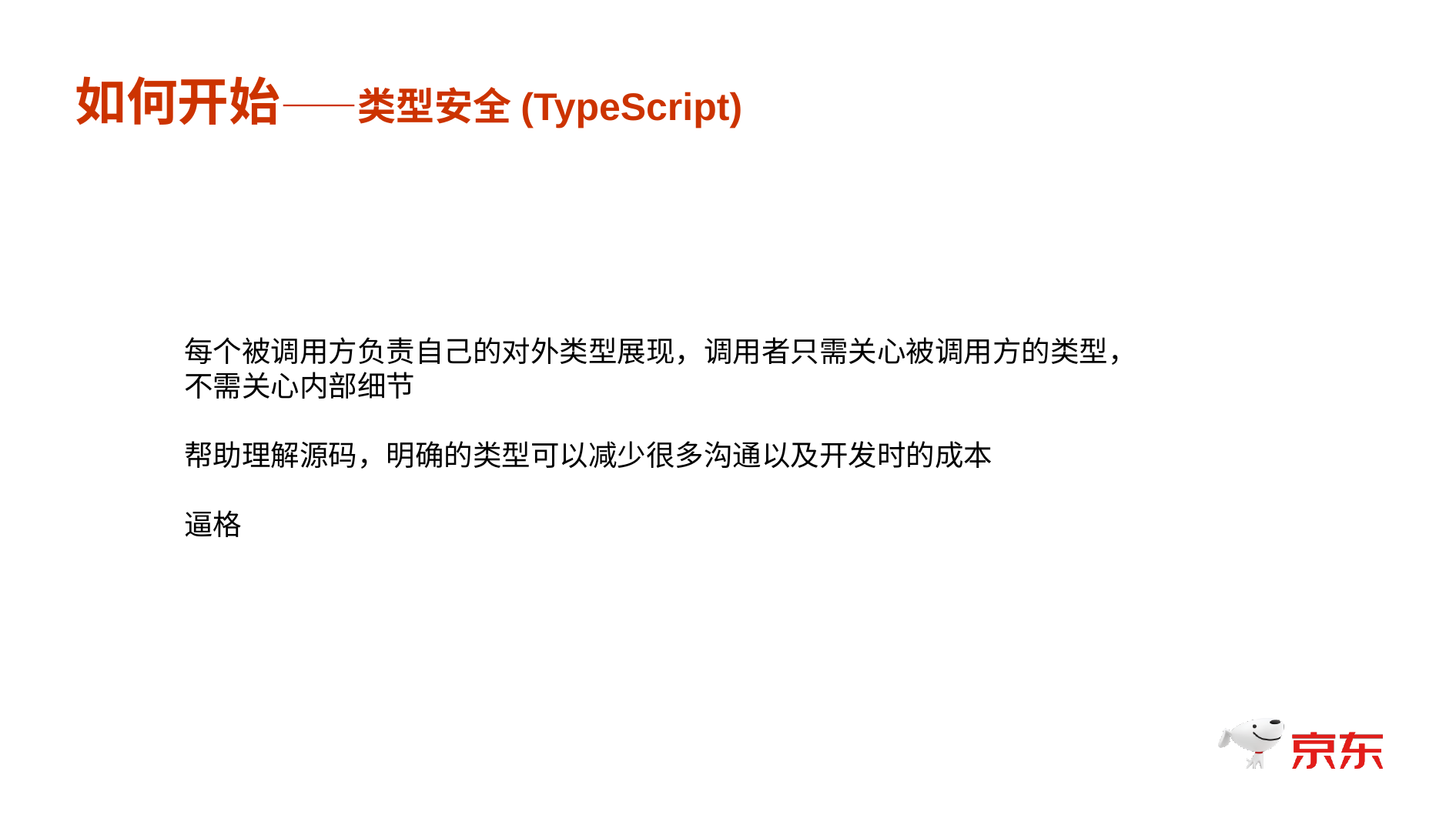

如何开始——类型安全(TypeScript)
每个被调用方负责自己的对外类型展现，调用者只需关心被调用方的类型，不需关心内部细节

帮助理解源码，明确的类型可以减少很多沟通以及开发时的成本

逼格